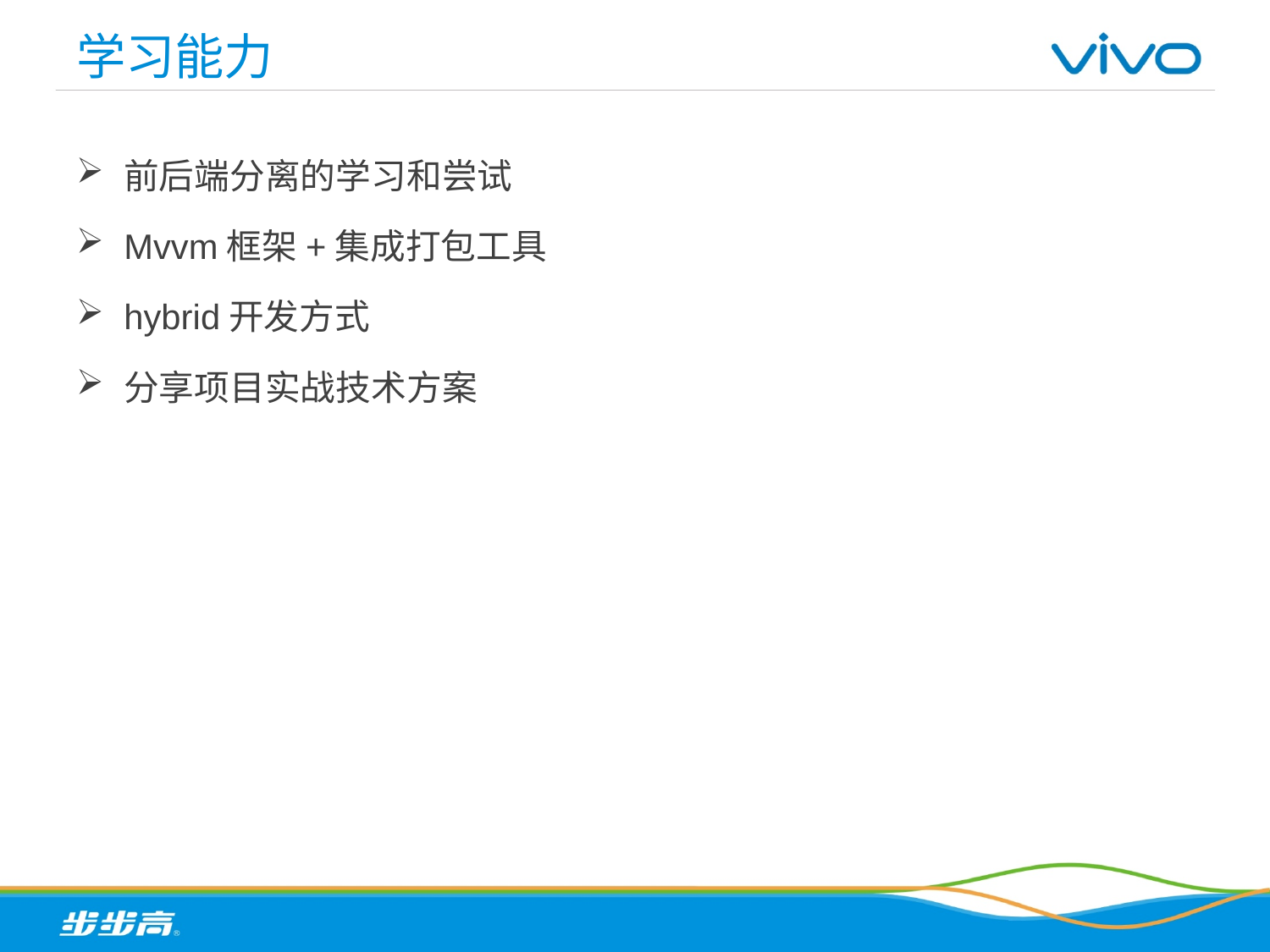

# 学习能力
前后端分离的学习和尝试
Mvvm框架+集成打包工具
hybrid开发方式
分享项目实战技术方案